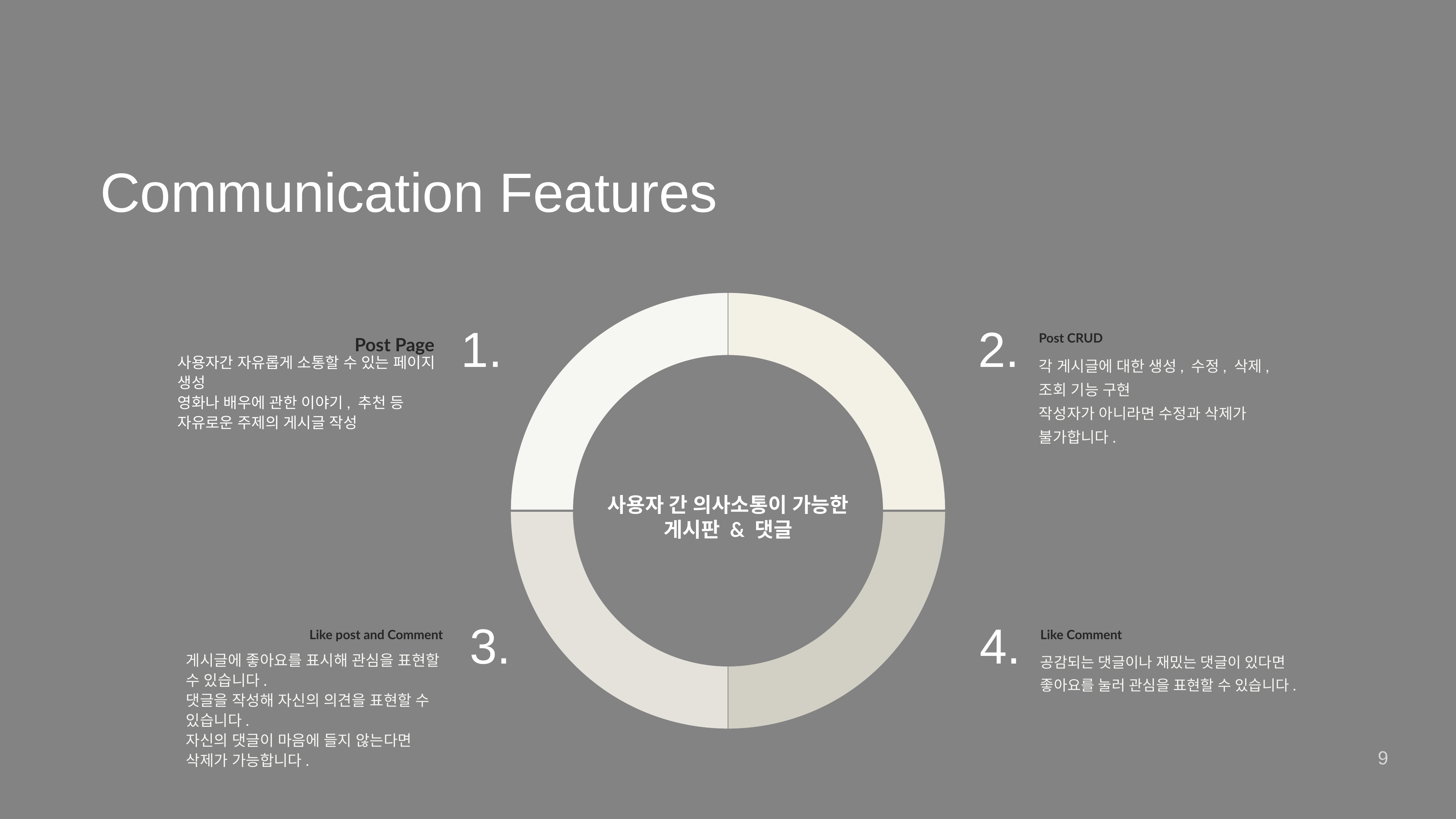

# Communication Features

1.
2.
Post CRUD
Post Page
각 게시글에 대한 생성, 수정, 삭제, 조회 기능 구현
작성자가 아니라면 수정과 삭제가 불가합니다.
사용자간 자유롭게 소통할 수 있는 페이지 생성
영화나 배우에 관한 이야기, 추천 등 자유로운 주제의 게시글 작성
사용자 간 의사소통이 가능한 게시판 & 댓글

3.
4.
Like post and Comment
Like Comment
공감되는 댓글이나 재밌는 댓글이 있다면 좋아요를 눌러 관심을 표현할 수 있습니다.
게시글에 좋아요를 표시해 관심을 표현할 수 있습니다.
댓글을 작성해 자신의 의견을 표현할 수 있습니다.
자신의 댓글이 마음에 들지 않는다면 삭제가 가능합니다.
9